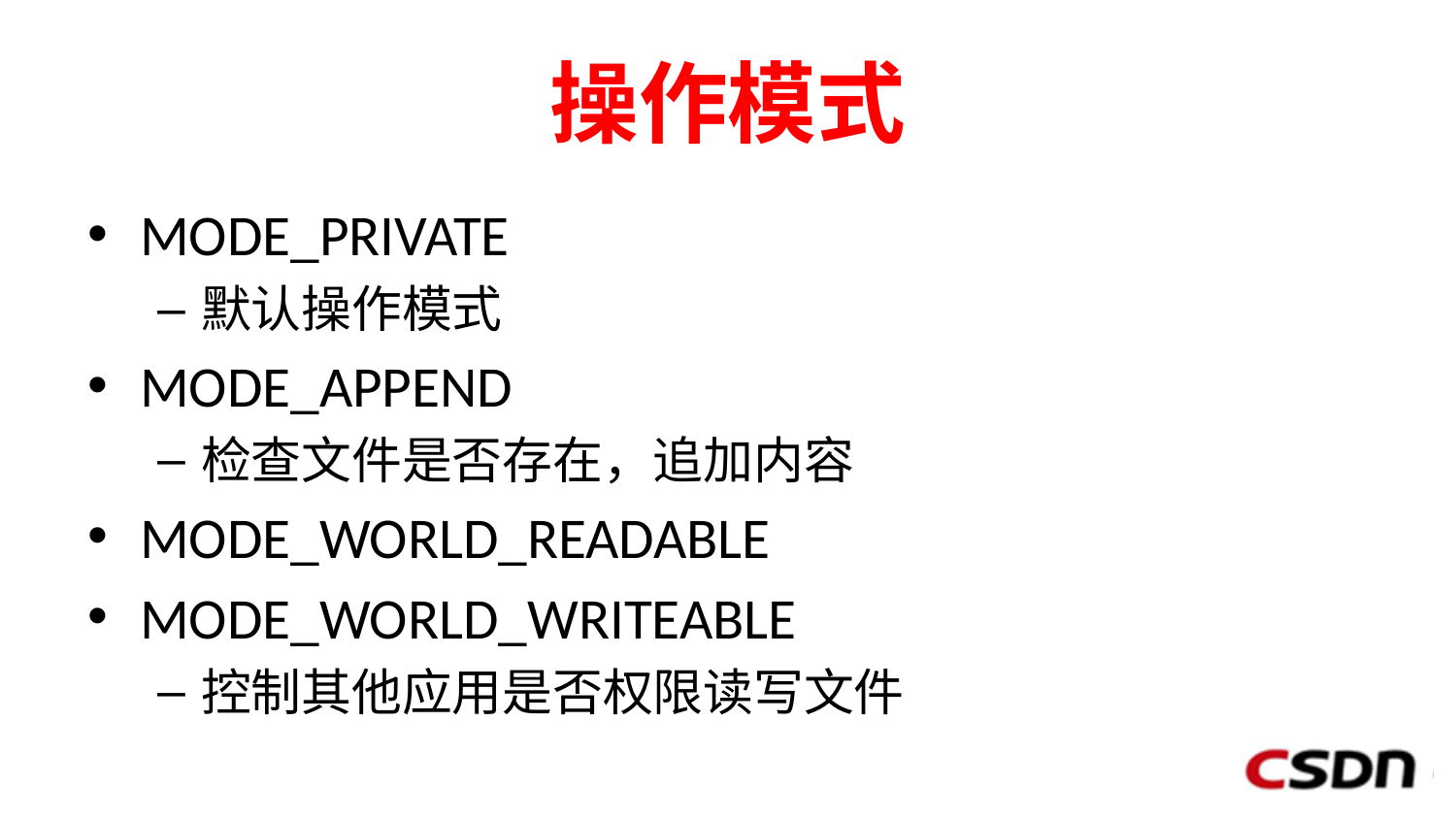

# 操作模式
MODE_PRIVATE
默认操作模式
MODE_APPEND
检查文件是否存在，追加内容
MODE_WORLD_READABLE
MODE_WORLD_WRITEABLE
控制其他应用是否权限读写文件